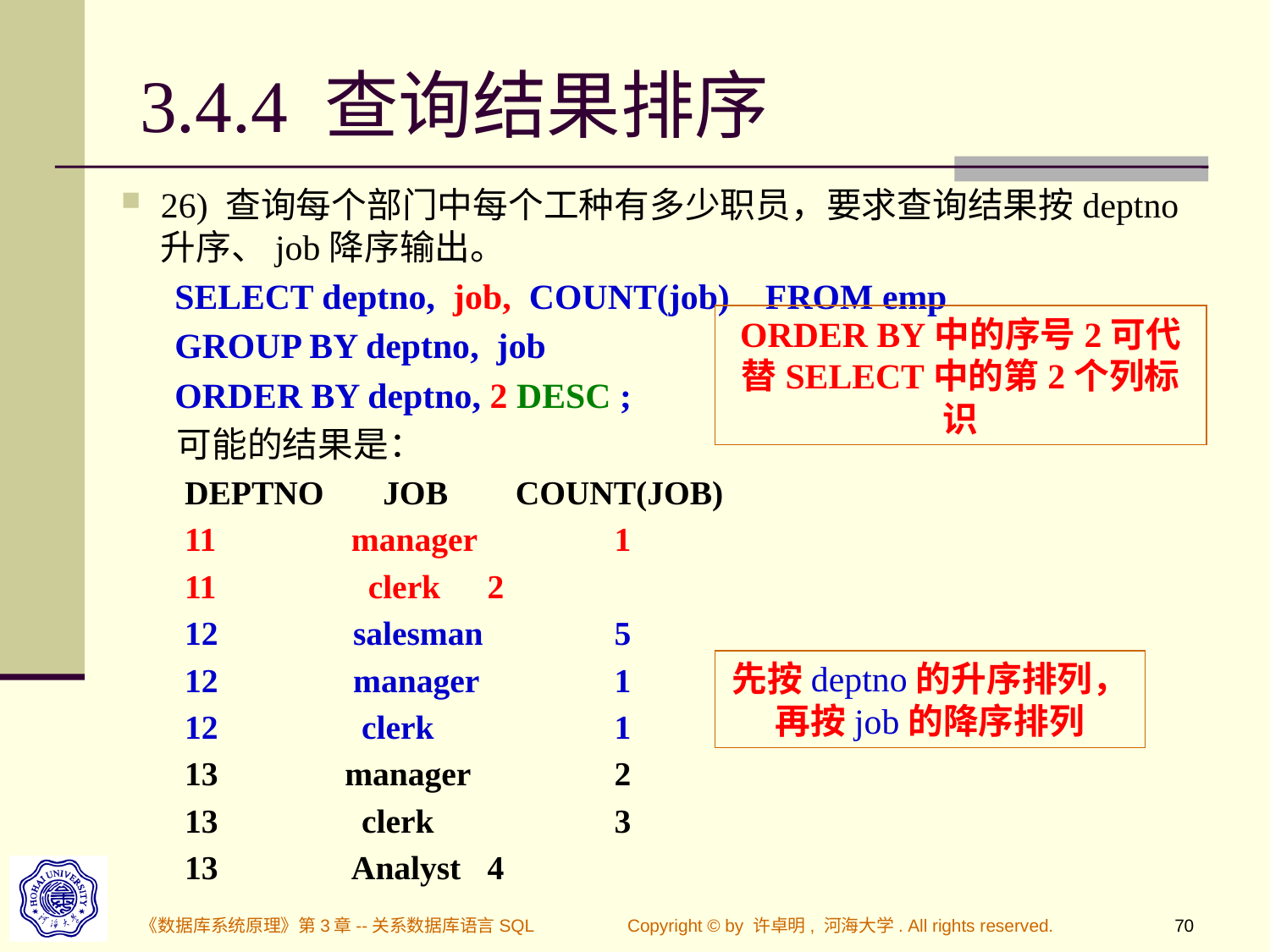

# 3.4.4 查询结果排序
26) 查询每个部门中每个工种有多少职员，要求查询结果按deptno升序、job降序输出。
      SELECT deptno,  job,  COUNT(job)    FROM emp
      GROUP BY deptno,  job
      ORDER BY deptno, 2 DESC ;
      可能的结果是：
DEPTNO       JOB        COUNT(JOB)
11                manager 	  1
11                  clerk	  2
12                salesman	  5
12                manager	  1
12                 clerk		  1
13               manager 	  2
13                 clerk		  3
13                Analyst	  4
ORDER BY中的序号2可代替SELECT中的第2个列标识
先按deptno的升序排列，
再按job的降序排列
《数据库系统原理》第3章--关系数据库语言SQL
Copyright © by 许卓明, 河海大学. All rights reserved.
70